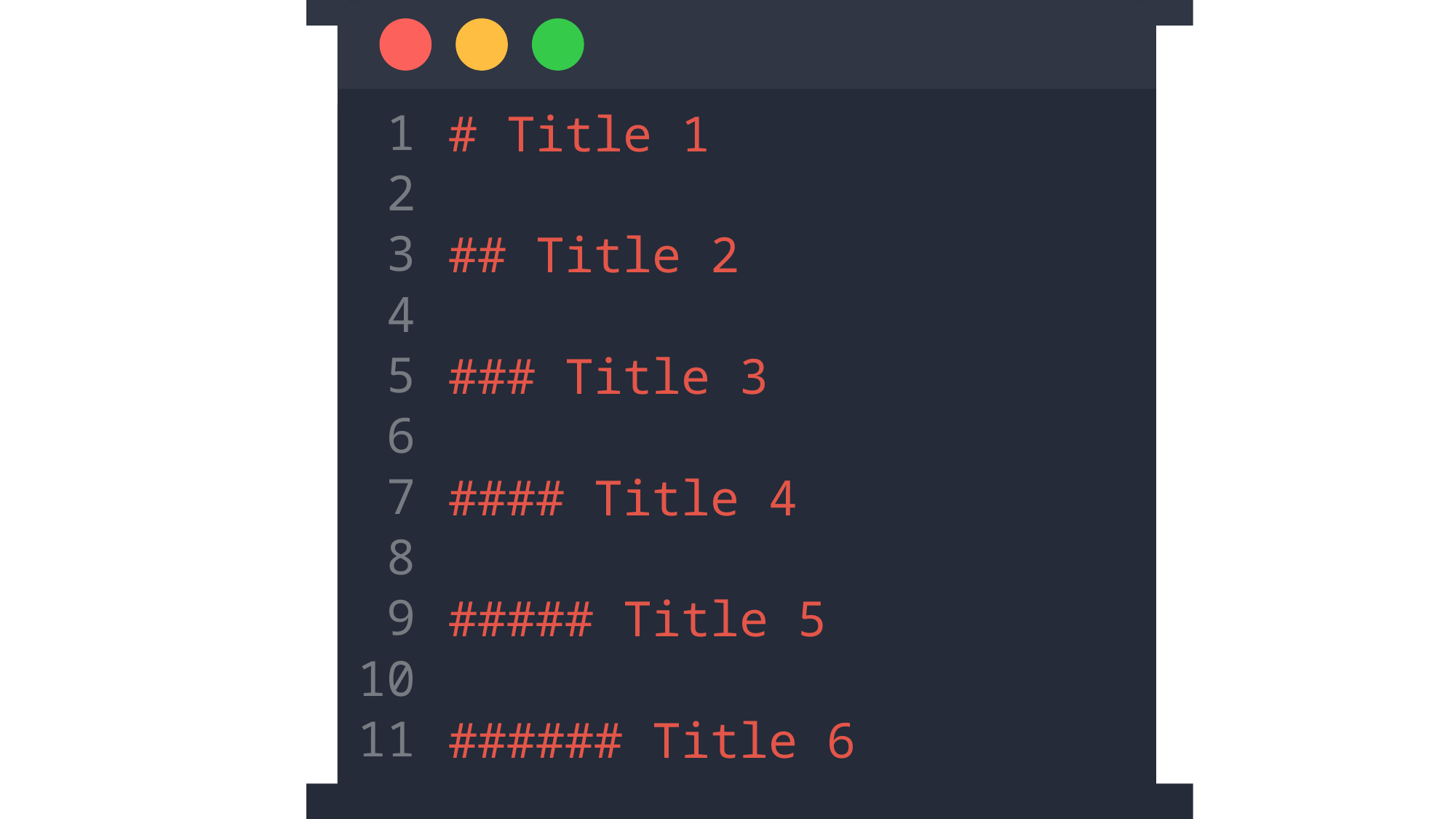

引用

1
2
3
4
5
6
7
8
9
10
11
# Title 1

## Title 2

### Title 3

#### Title 4

##### Title 5

###### Title 6
行序号
标题
代码背景色
窗口标题